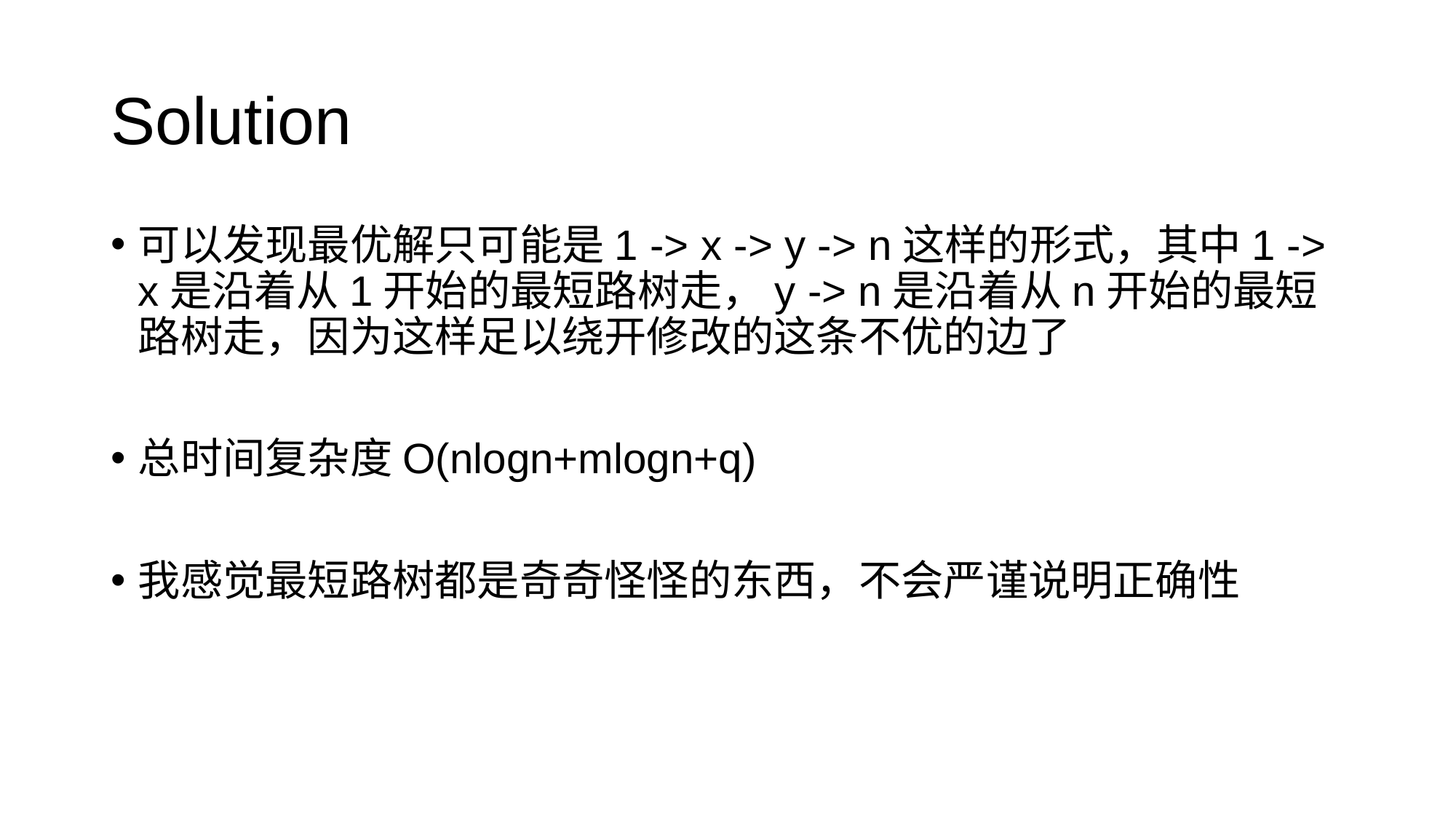

# Solution
可以发现最优解只可能是1 -> x -> y -> n这样的形式，其中1 -> x是沿着从1开始的最短路树走，y -> n是沿着从n开始的最短路树走，因为这样足以绕开修改的这条不优的边了

总时间复杂度O(nlogn+mlogn+q)

我感觉最短路树都是奇奇怪怪的东西，不会严谨说明正确性